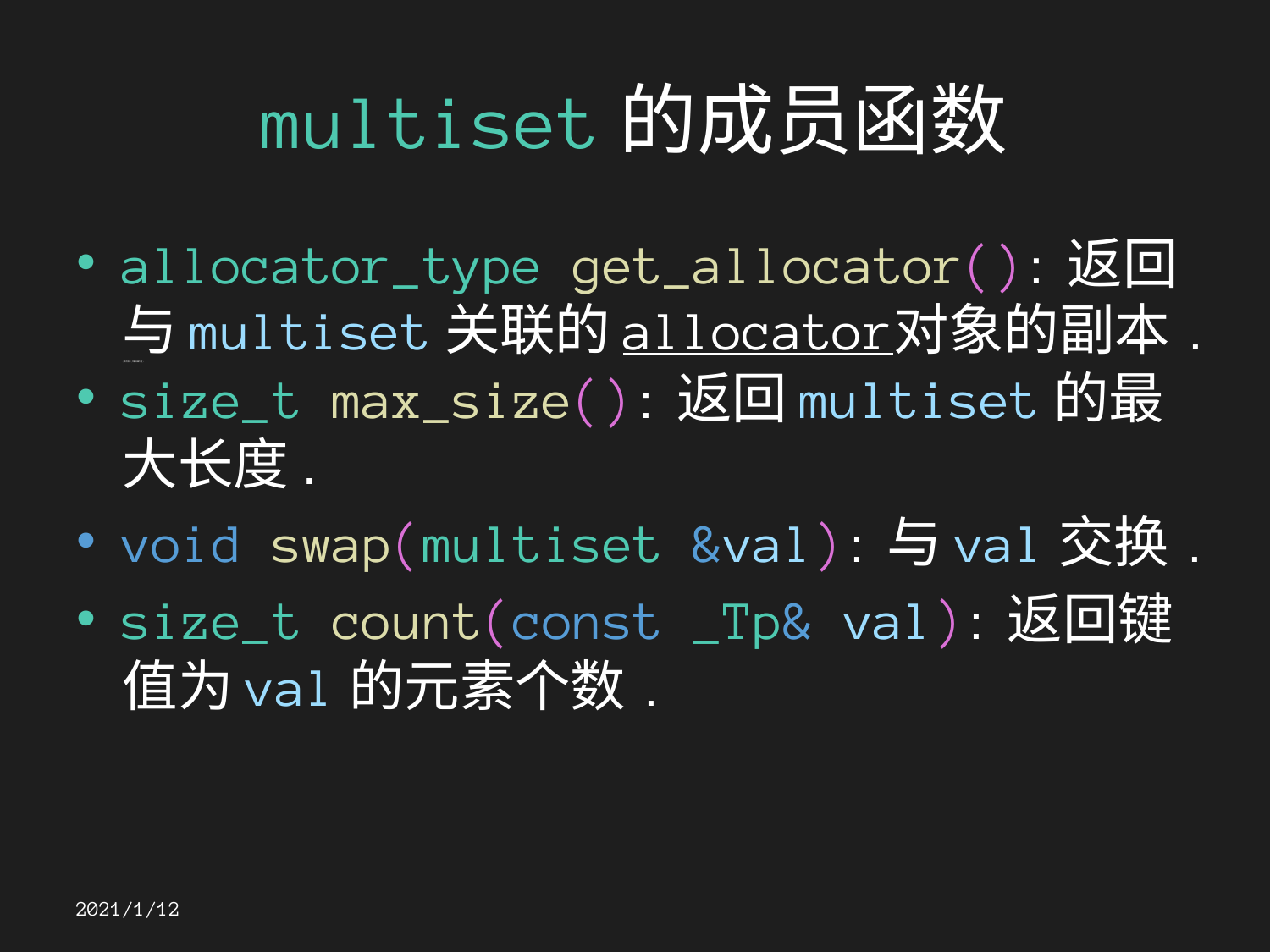

# multiset的成员函数
allocator_type get_allocator():返回与multiset关联的allocator对象的副本.(我不会用,不做详细介绍)
size_t max_size():返回multiset的最大长度.
void swap(multiset &val):与val交换.
size_t count(const _Tp& val):返回键值为val的元素个数.
2021/1/12